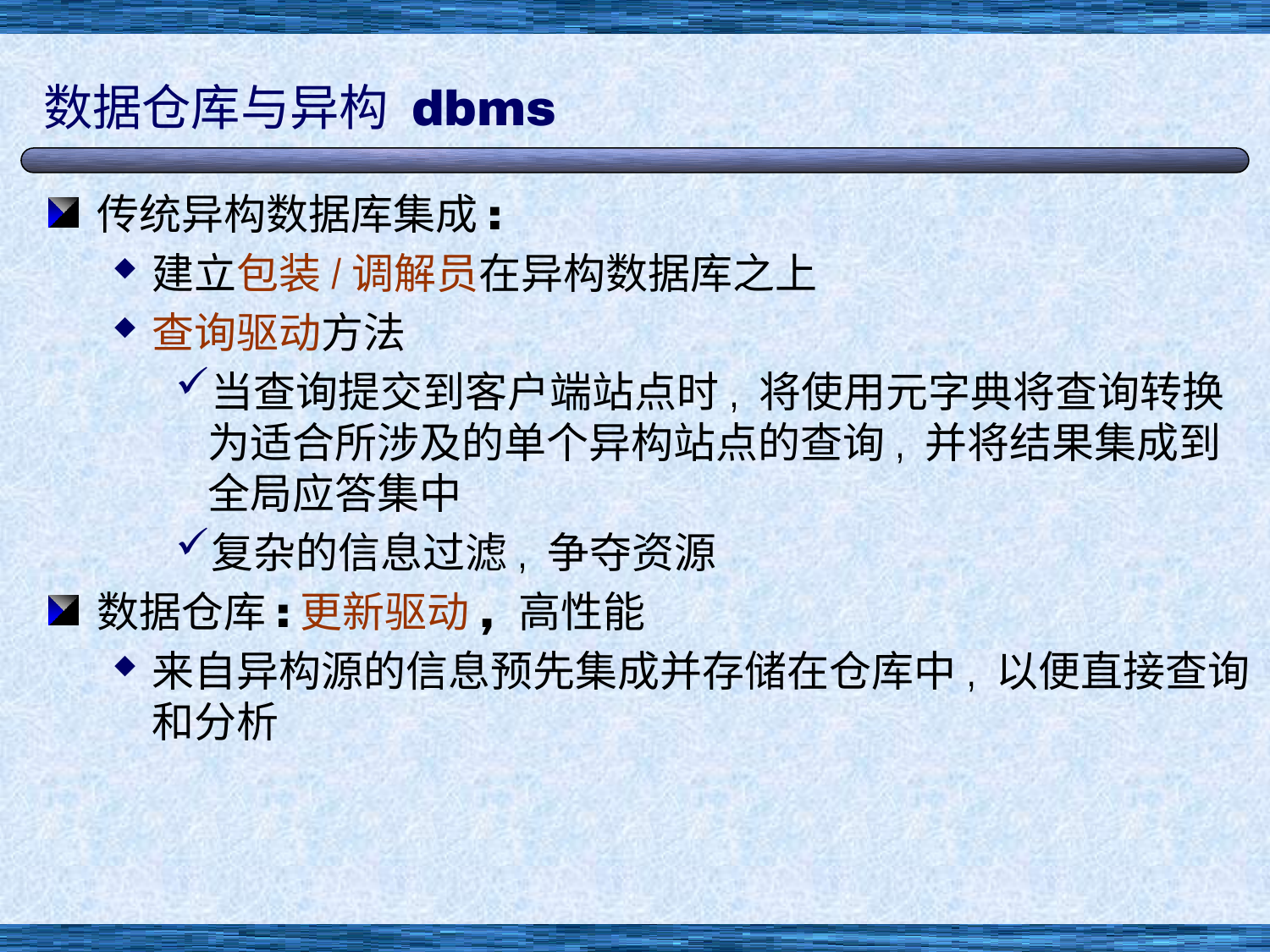

# 数据仓库与异构 dbms
传统异构数据库集成:
建立包装/调解员在异构数据库之上
查询驱动方法
当查询提交到客户端站点时, 将使用元字典将查询转换为适合所涉及的单个异构站点的查询, 并将结果集成到全局应答集中
复杂的信息过滤, 争夺资源
数据仓库:更新驱动, 高性能
来自异构源的信息预先集成并存储在仓库中, 以便直接查询和分析